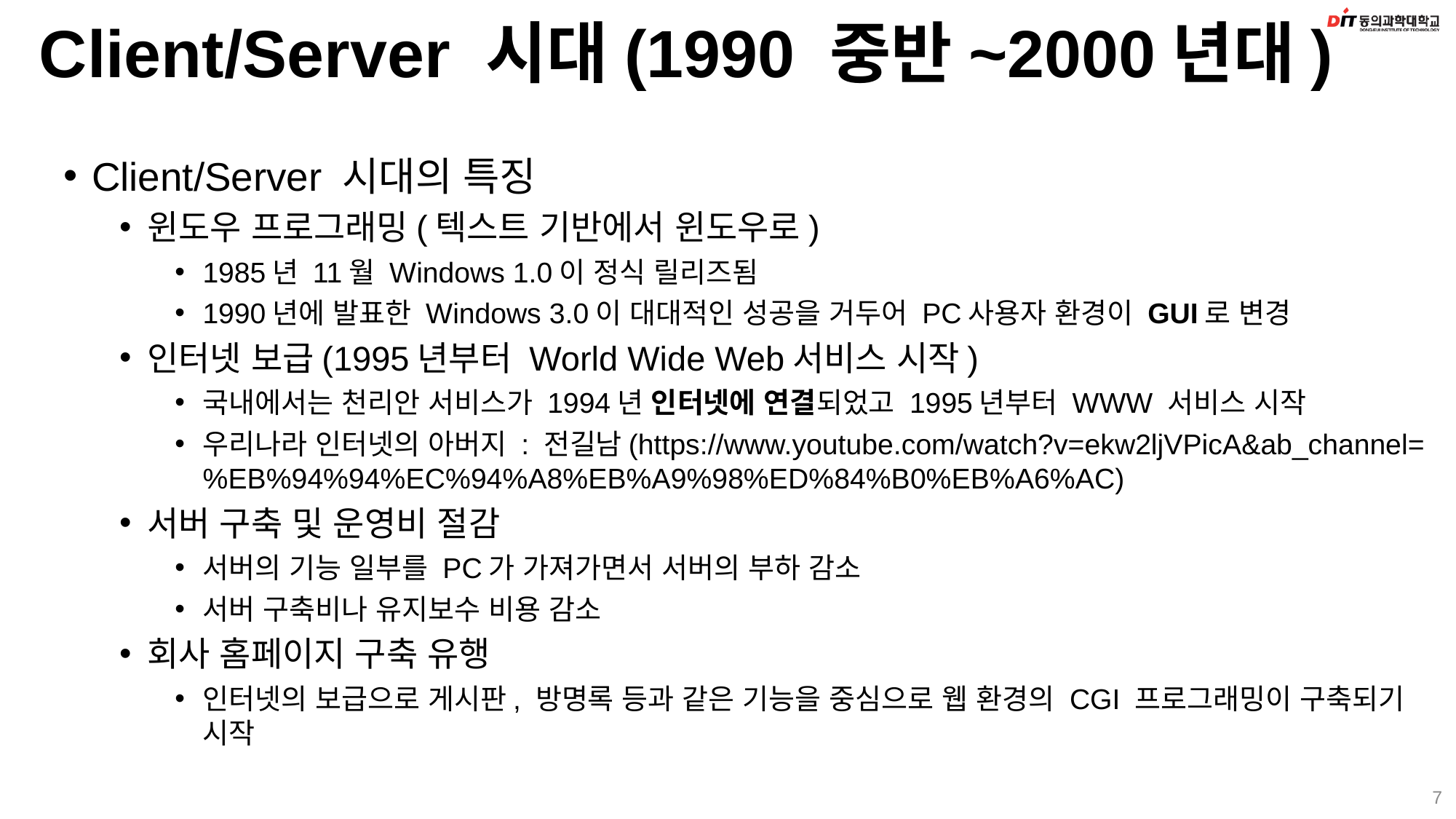

Client/Server 시대(1990 중반~2000년대)
Client/Server 시대의 특징
윈도우 프로그래밍(텍스트 기반에서 윈도우로)
1985년 11월 Windows 1.0이 정식 릴리즈됨
1990년에 발표한 Windows 3.0이 대대적인 성공을 거두어 PC사용자 환경이 GUI로 변경
인터넷 보급(1995년부터 World Wide Web서비스 시작)
국내에서는 천리안 서비스가 1994년 인터넷에 연결되었고 1995년부터 WWW 서비스 시작
우리나라 인터넷의 아버지 : 전길남(https://www.youtube.com/watch?v=ekw2ljVPicA&ab_channel=%EB%94%94%EC%94%A8%EB%A9%98%ED%84%B0%EB%A6%AC)
서버 구축 및 운영비 절감
서버의 기능 일부를 PC가 가져가면서 서버의 부하 감소
서버 구축비나 유지보수 비용 감소
회사 홈페이지 구축 유행
인터넷의 보급으로 게시판, 방명록 등과 같은 기능을 중심으로 웹 환경의 CGI 프로그래밍이 구축되기 시작

7